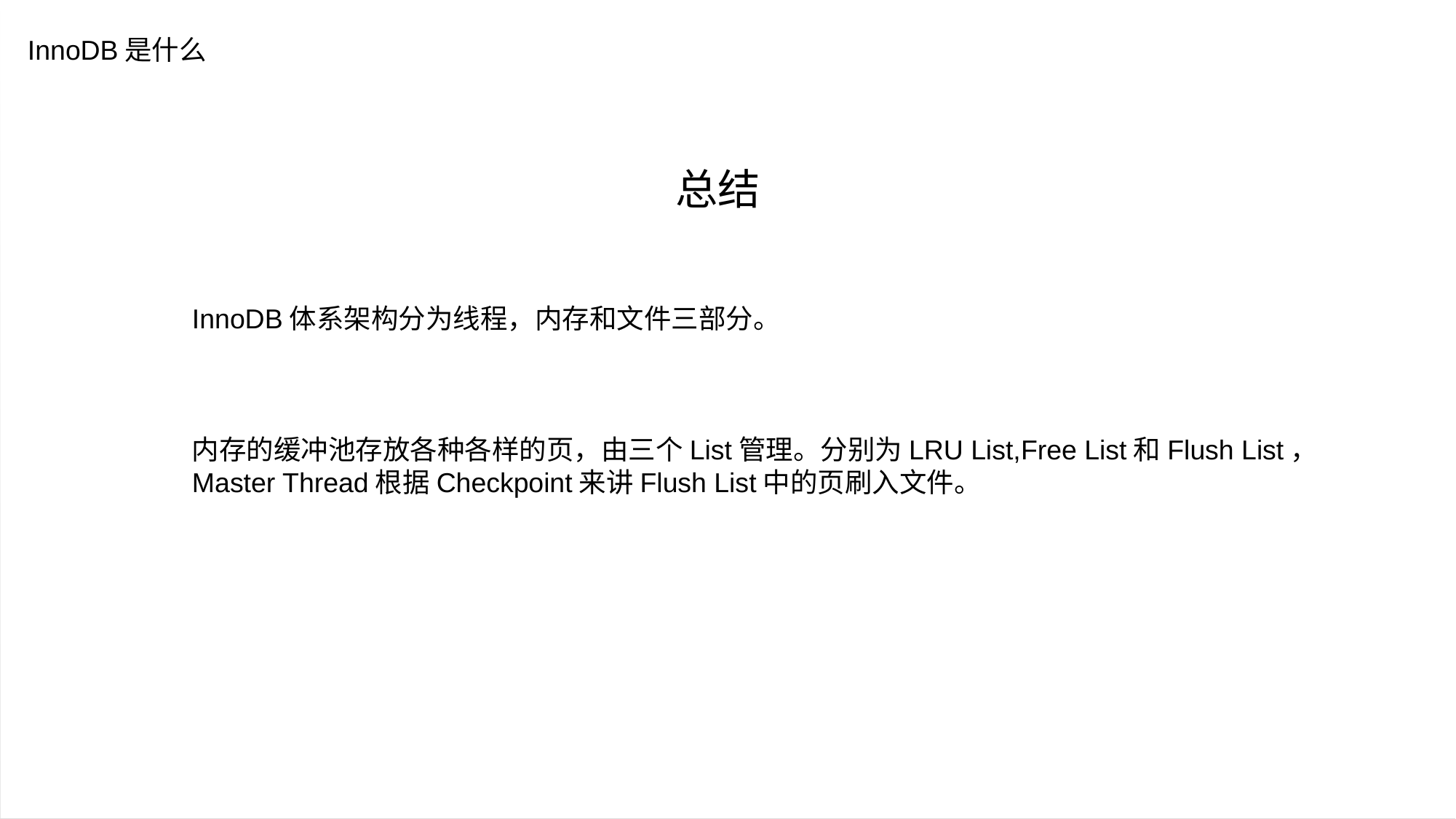

InnoDB是什么
总结
	InnoDB体系架构分为线程，内存和文件三部分。

	内存的缓冲池存放各种各样的页，由三个List管理。分别为LRU List,Free List和Flush List，
	Master Thread根据Checkpoint来讲Flush List中的页刷入文件。
# 空白演示
在此输入您的封面副标题